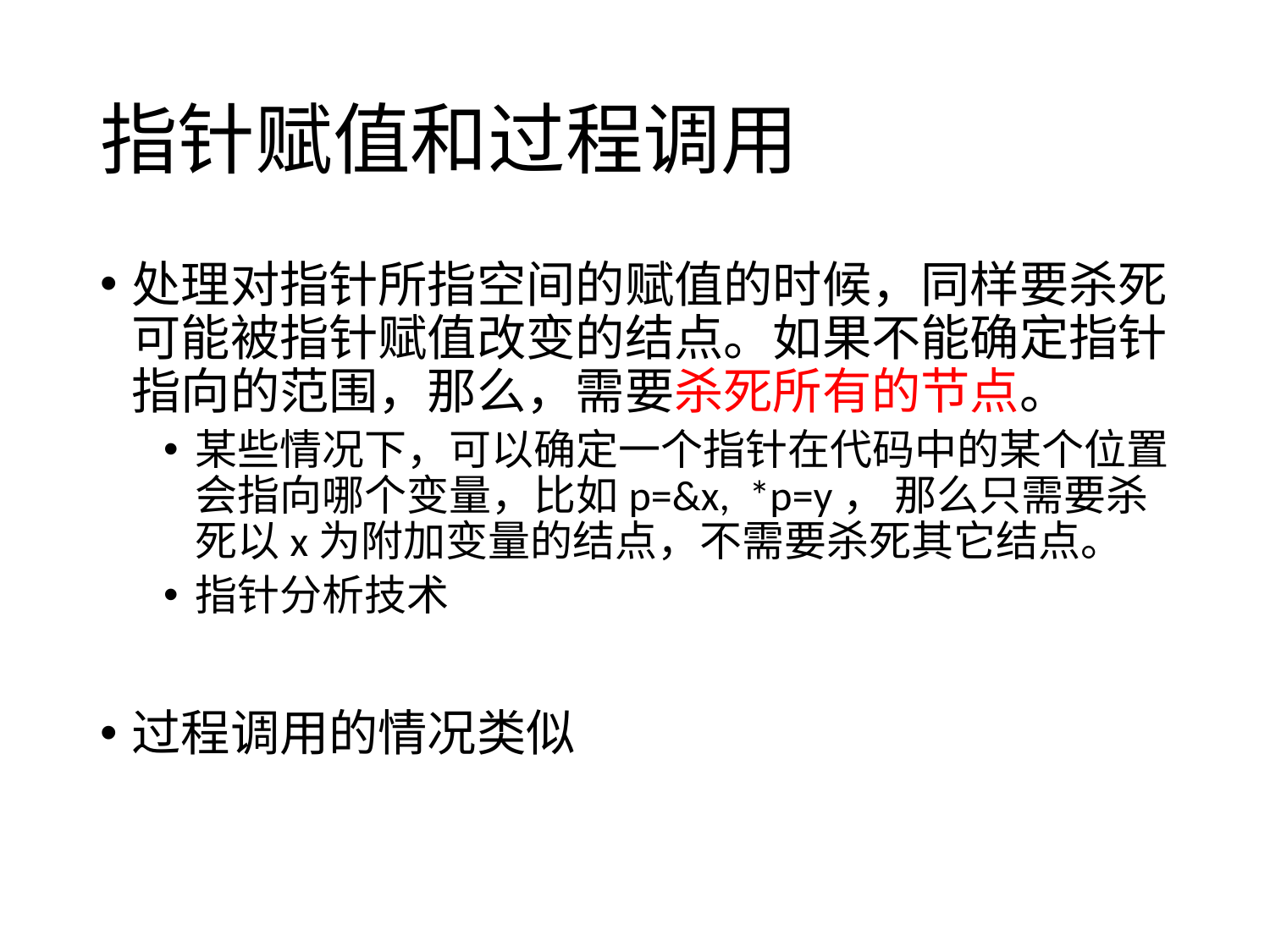

# 指针赋值和过程调用
处理对指针所指空间的赋值的时候，同样要杀死可能被指针赋值改变的结点。如果不能确定指针指向的范围，那么，需要杀死所有的节点。
某些情况下，可以确定一个指针在代码中的某个位置会指向哪个变量，比如p=&x,  *p=y， 那么只需要杀死以x为附加变量的结点，不需要杀死其它结点。
指针分析技术

过程调用的情况类似